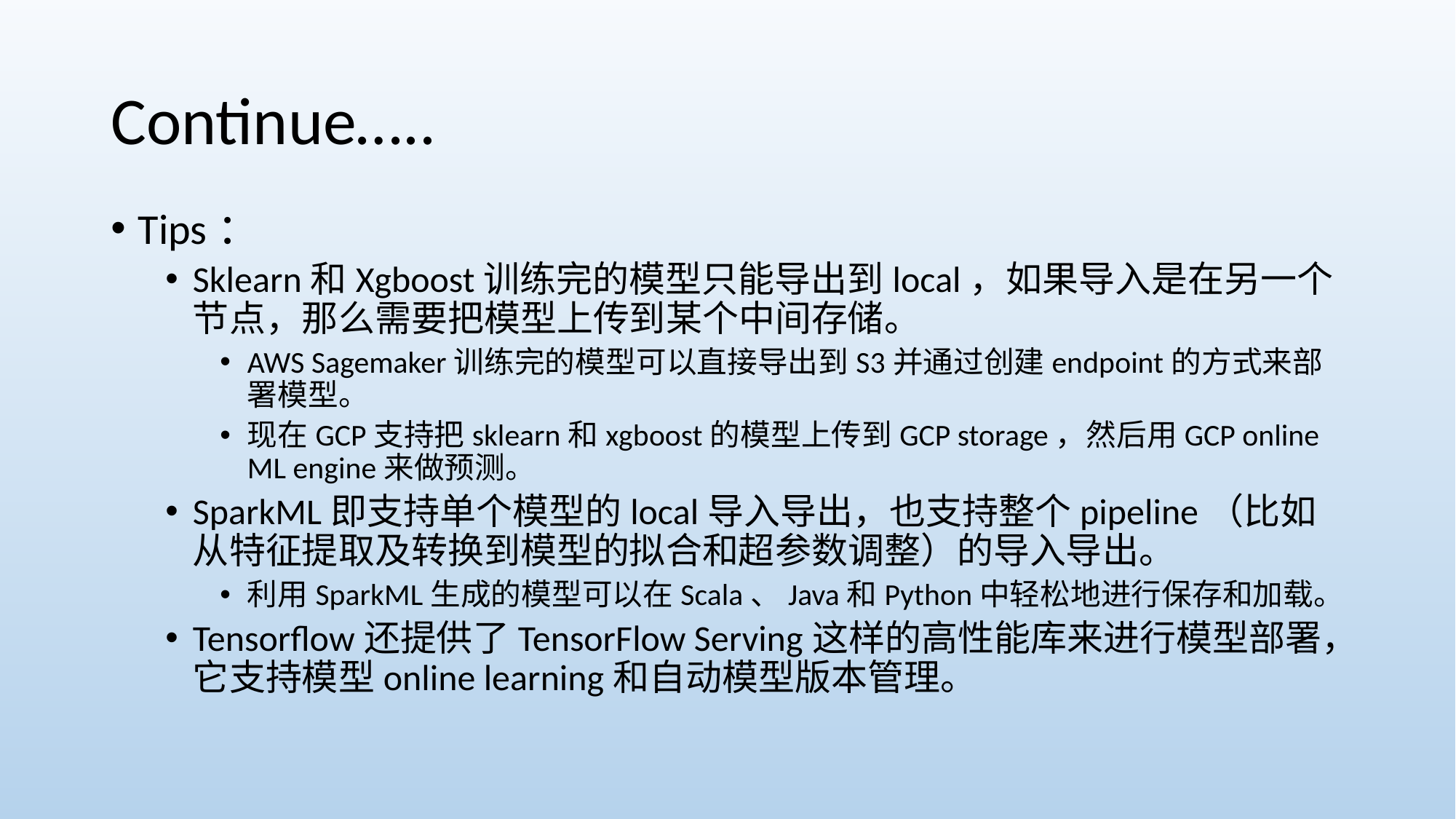

# Continue…..
Tips：
Sklearn和Xgboost训练完的模型只能导出到local，如果导入是在另一个节点，那么需要把模型上传到某个中间存储。
AWS Sagemaker训练完的模型可以直接导出到S3并通过创建endpoint的方式来部署模型。
现在GCP支持把sklearn和xgboost的模型上传到GCP storage，然后用GCP online ML engine来做预测。
SparkML即支持单个模型的local导入导出，也支持整个pipeline（比如从特征提取及转换到模型的拟合和超参数调整）的导入导出。
利用SparkML生成的模型可以在Scala、Java和Python中轻松地进行保存和加载。
Tensorflow还提供了TensorFlow Serving这样的高性能库来进行模型部署，它支持模型online learning和自动模型版本管理。